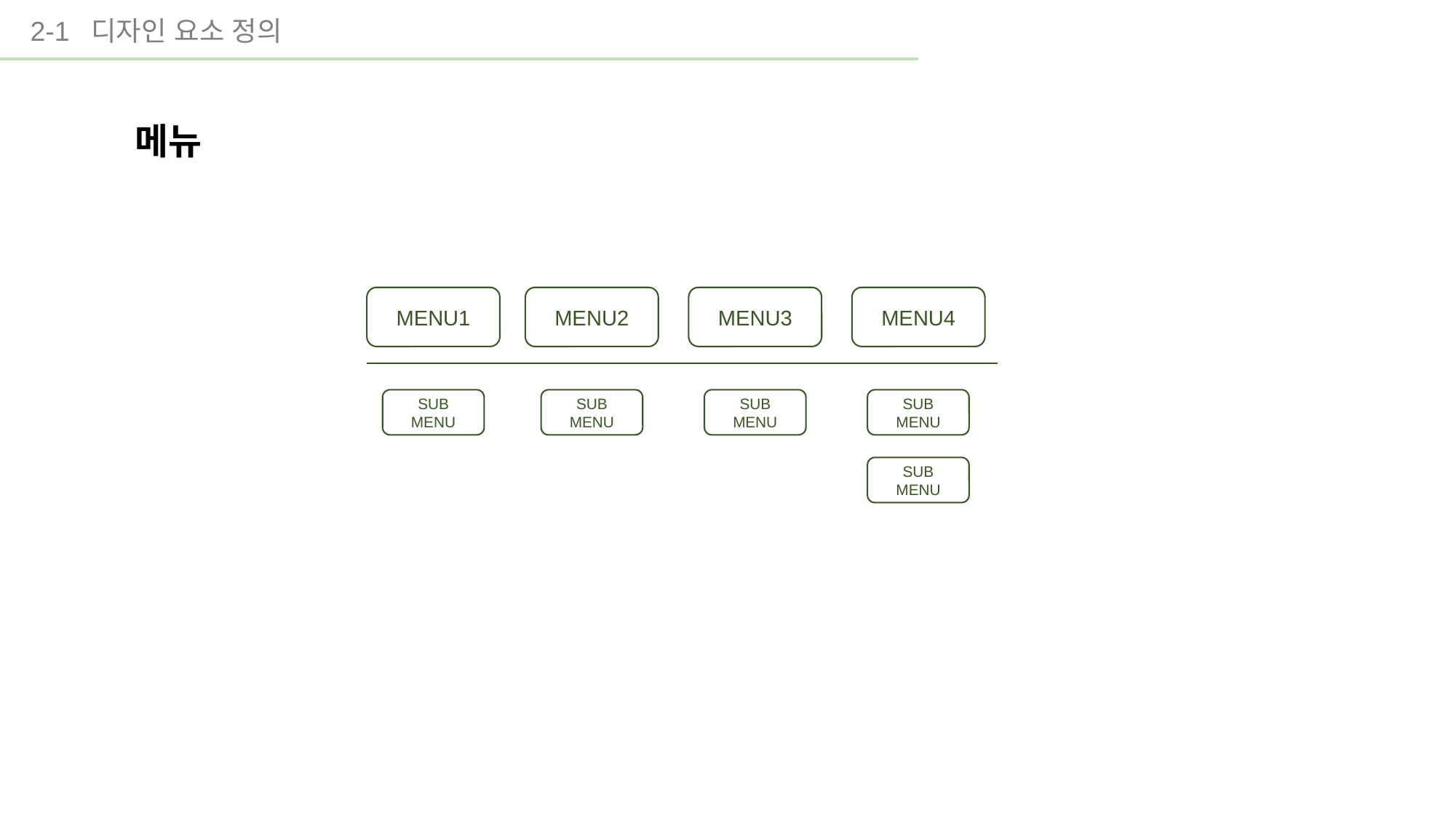

2-1  디자인 요소 정의
메뉴
MENU1
MENU2
MENU3
MENU4
SUB
MENU
SUB
MENU
SUB
MENU
SUB
MENU
SUB
MENU